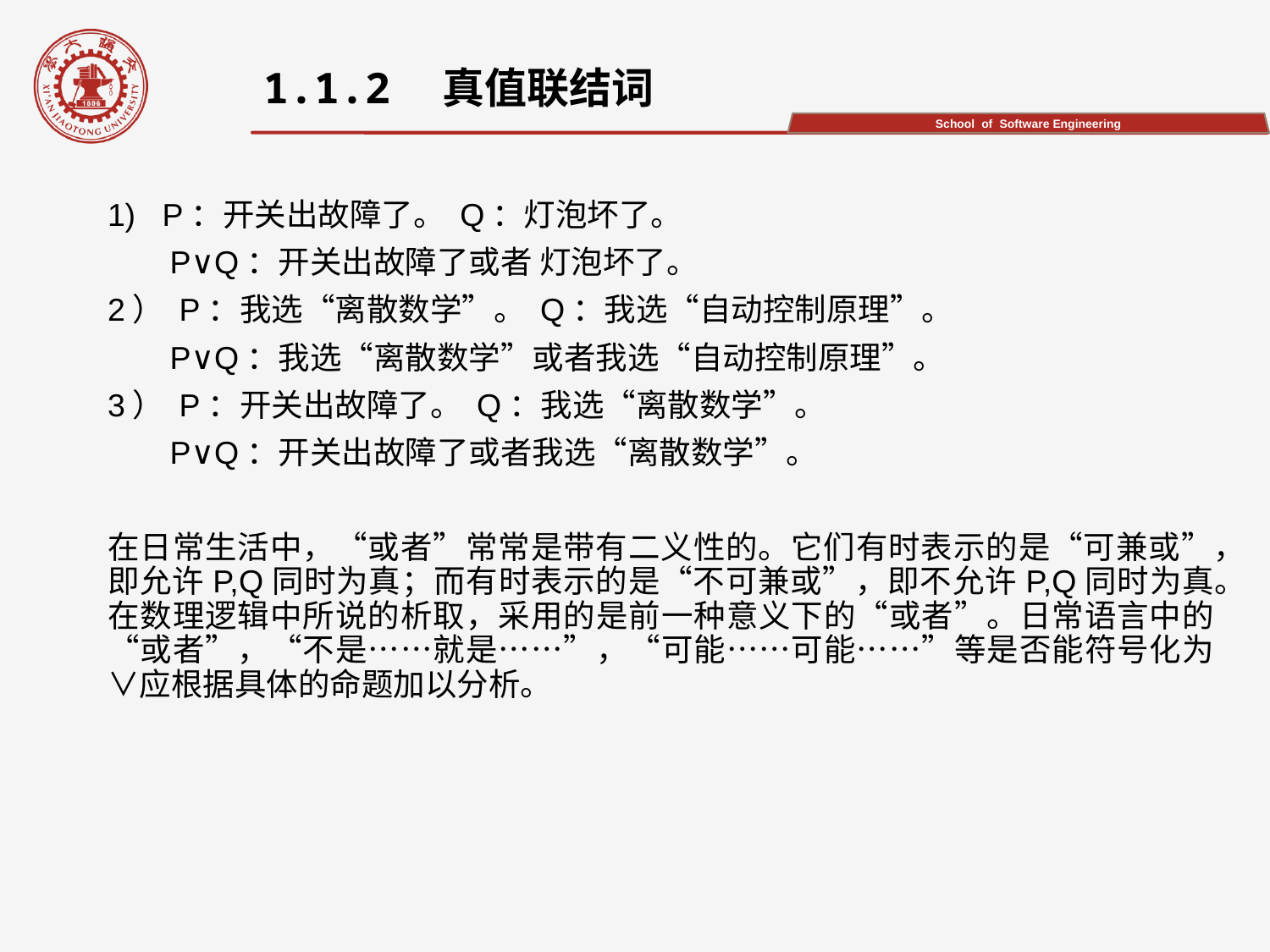

1.1.2　真值联结词
1)   P：开关出故障了。 Q：灯泡坏了。
       P∨Q：开关出故障了或者 灯泡坏了。
2） P：我选“离散数学”。 Q：我选“自动控制原理”。
       P∨Q：我选“离散数学”或者我选“自动控制原理”。
3） P：开关出故障了。 Q：我选“离散数学”。
       P∨Q：开关出故障了或者我选“离散数学”。

在日常生活中，“或者”常常是带有二义性的。它们有时表示的是“可兼或”，即允许P,Q同时为真；而有时表示的是“不可兼或”，即不允许P,Q同时为真。在数理逻辑中所说的析取，采用的是前一种意义下的“或者”。日常语言中的“或者”，“不是……就是……”，“可能……可能……”等是否能符号化为∨应根据具体的命题加以分析。